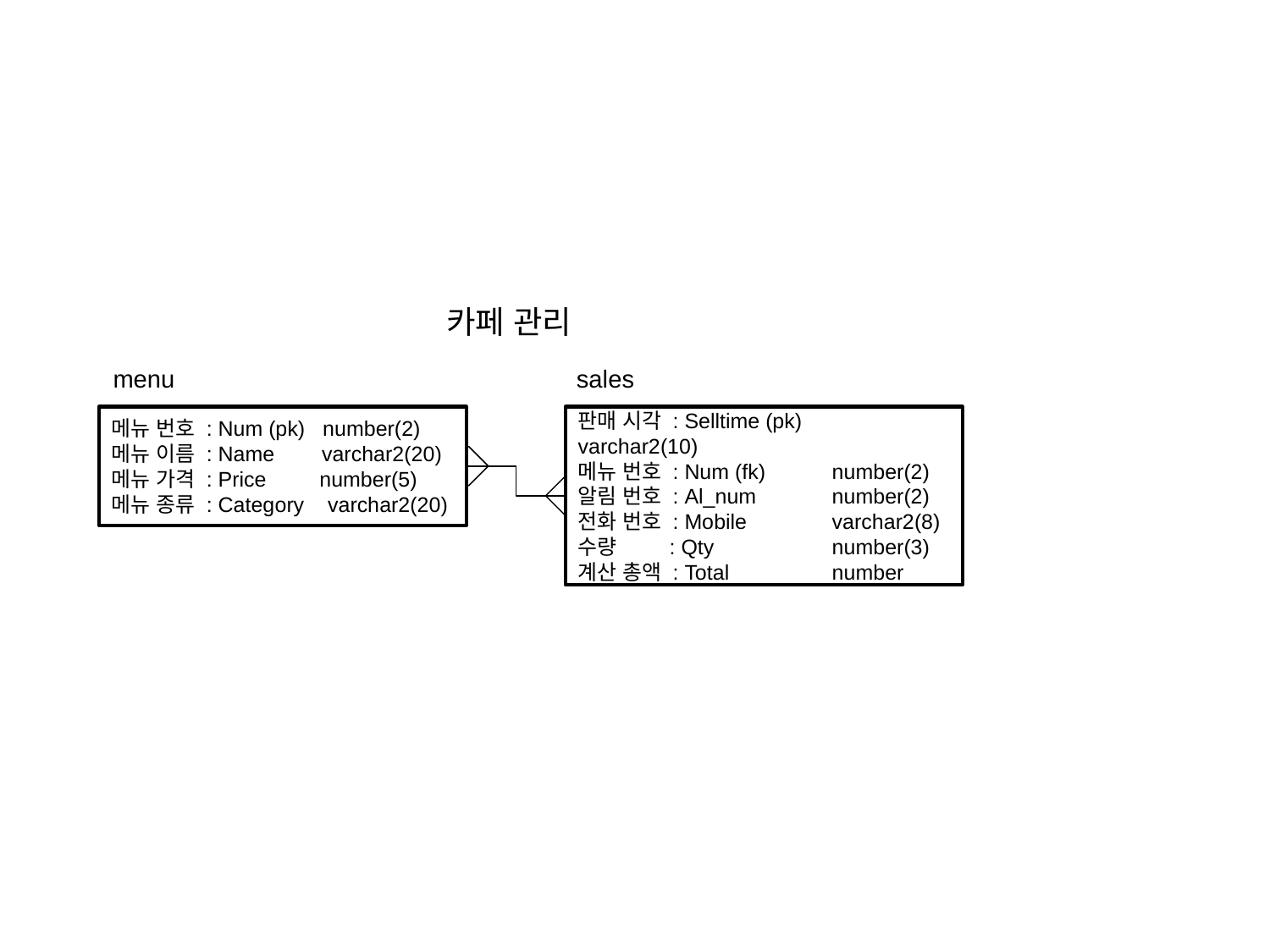

카페 관리
menu
sales
메뉴 번호 : Num (pk)   number(2)
메뉴 이름 : Name        varchar2(20)
메뉴 가격 : Price         number(5)
메뉴 종류 : Category    varchar2(20)
판매 시각 : Selltime (pk)	varchar2(10)
메뉴 번호 : Num (fk)	number(2)
알림 번호 : Al_num	number(2)
전화 번호 : Mobile	varchar2(8)
수량        : Qty	number(3)
계산 총액 : Total	number